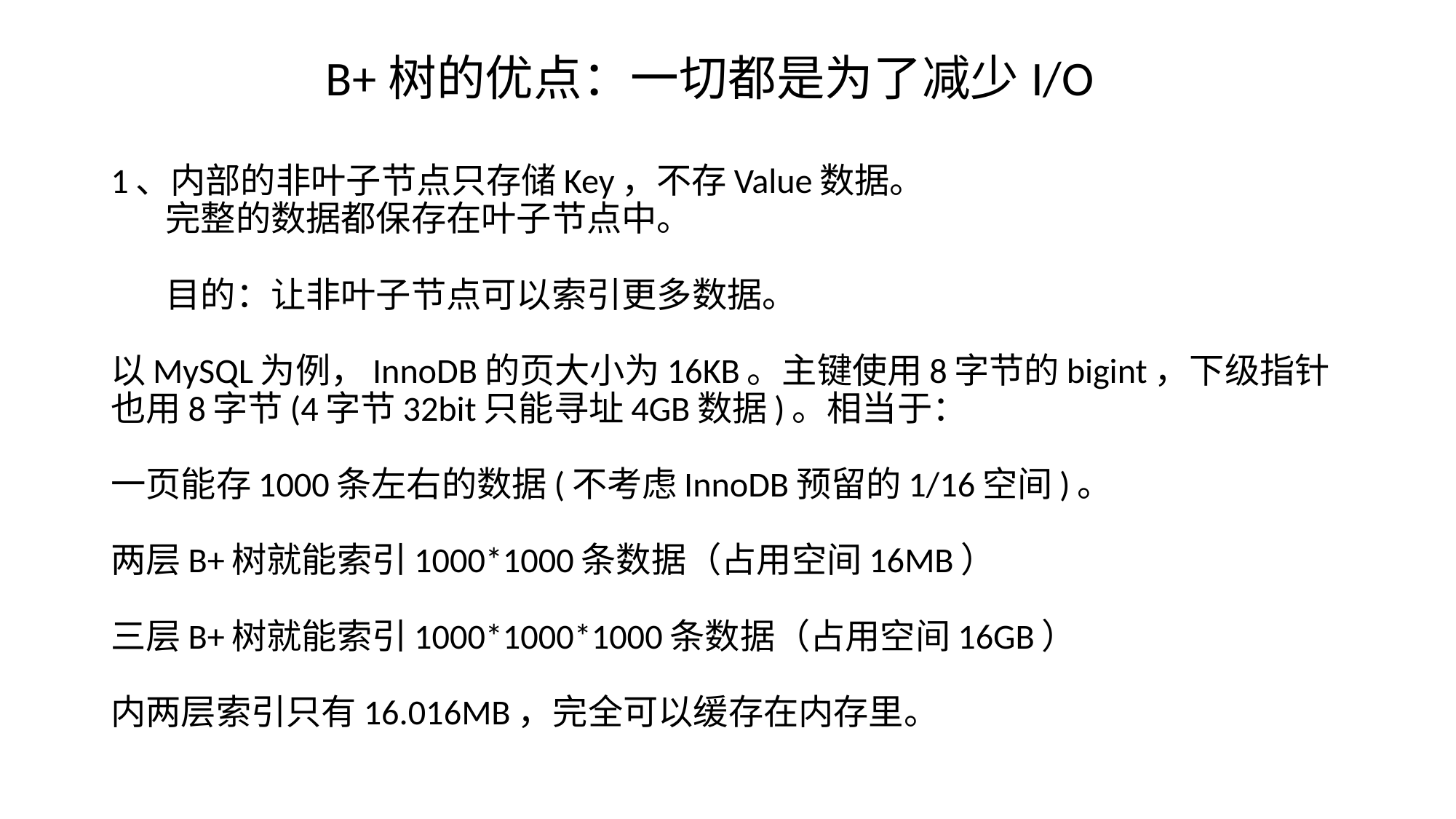

B+树的优点：一切都是为了减少I/O
# 1、内部的非叶子节点只存储Key，不存Value数据。 完整的数据都保存在叶子节点中。 目的：让非叶子节点可以索引更多数据。 以MySQL为例，InnoDB的页大小为16KB。主键使用8字节的bigint，下级指针也用8字节(4字节32bit只能寻址4GB数据)。相当于： 一页能存1000条左右的数据(不考虑InnoDB预留的1/16空间)。 两层B+树就能索引1000*1000条数据（占用空间16MB） 三层B+树就能索引1000*1000*1000条数据（占用空间16GB） 内两层索引只有16.016MB，完全可以缓存在内存里。